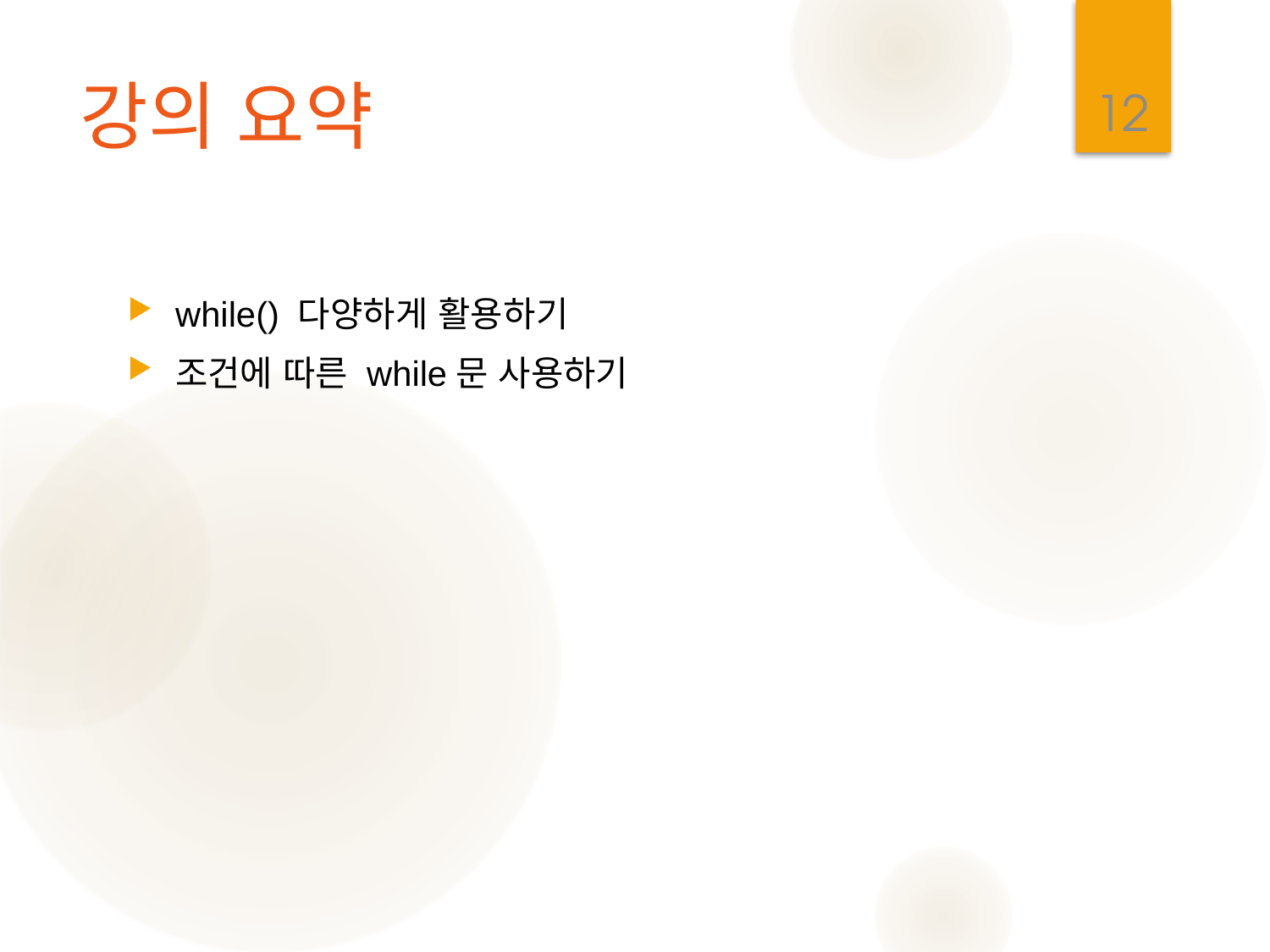

12
# 강의 요약
while() 다양하게 활용하기
조건에 따른 while문 사용하기